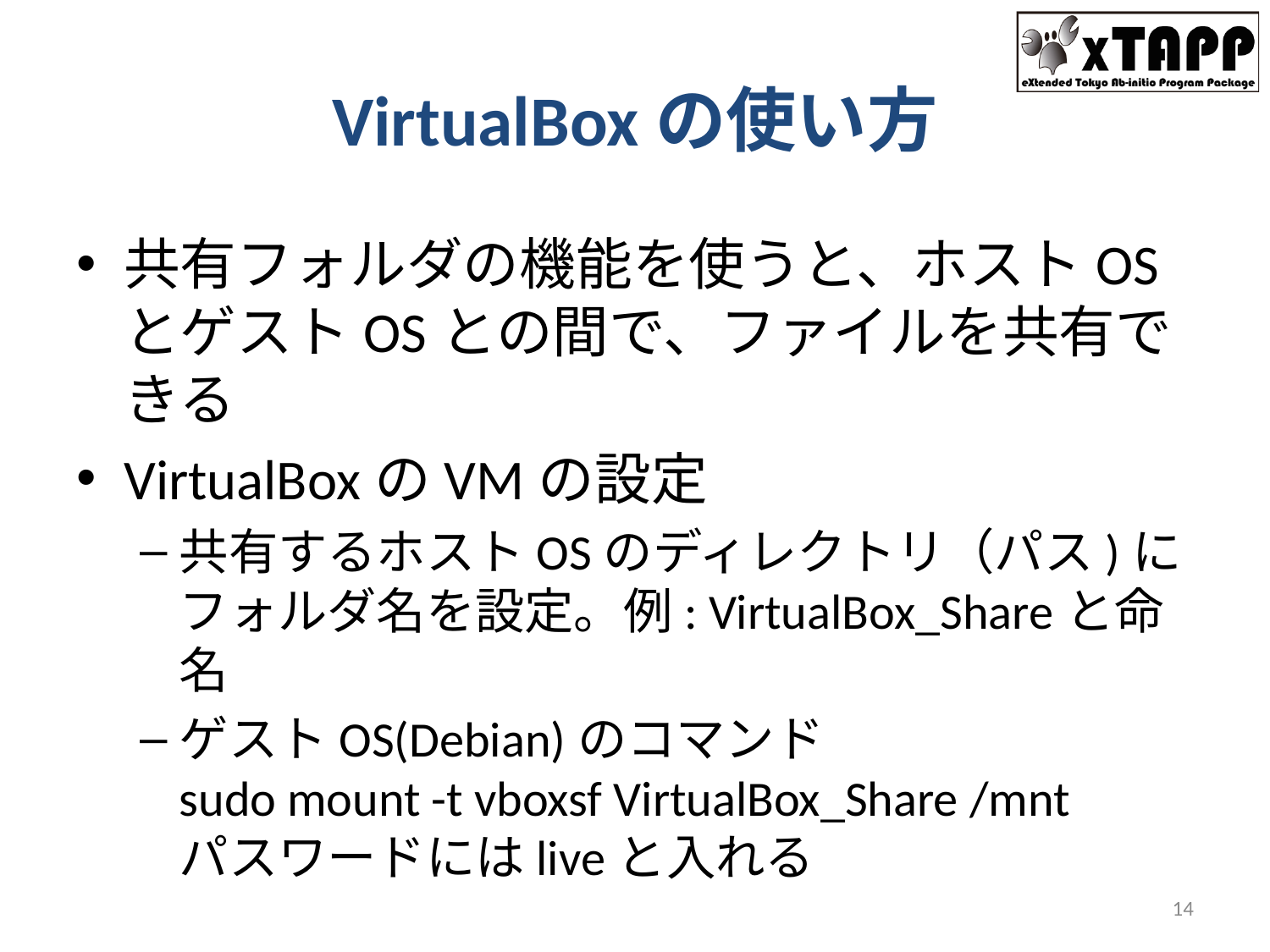

# VirtualBoxの使い方
共有フォルダの機能を使うと、ホストOSとゲストOSとの間で、ファイルを共有できる
VirtualBoxのVMの設定
共有するホストOSのディレクトリ（パス)にフォルダ名を設定。例: VirtualBox_Shareと命名
ゲストOS(Debian)のコマンド
sudo mount -t vboxsf VirtualBox_Share /mnt
パスワードにはliveと入れる
14